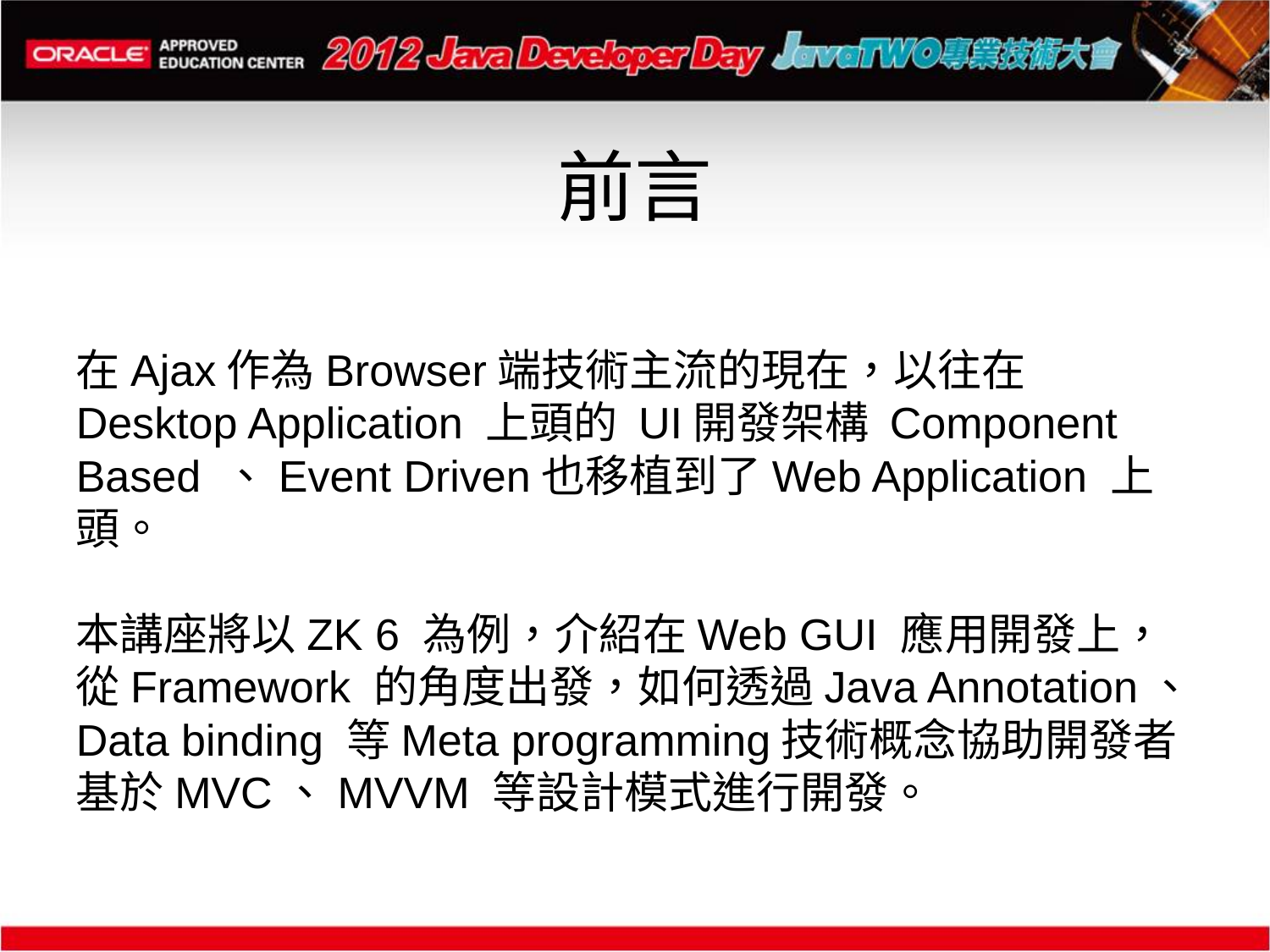

# 前言
在Ajax作為Browser端技術主流的現在，以往在Desktop Application 上頭的 UI開發架構 Component Based 、Event Driven也移植到了Web Application 上頭。
本講座將以ZK 6 為例，介紹在Web GUI 應用開發上，從Framework 的角度出發，如何透過Java Annotation、Data binding 等Meta programming技術概念協助開發者基於MVC、MVVM 等設計模式進行開發。